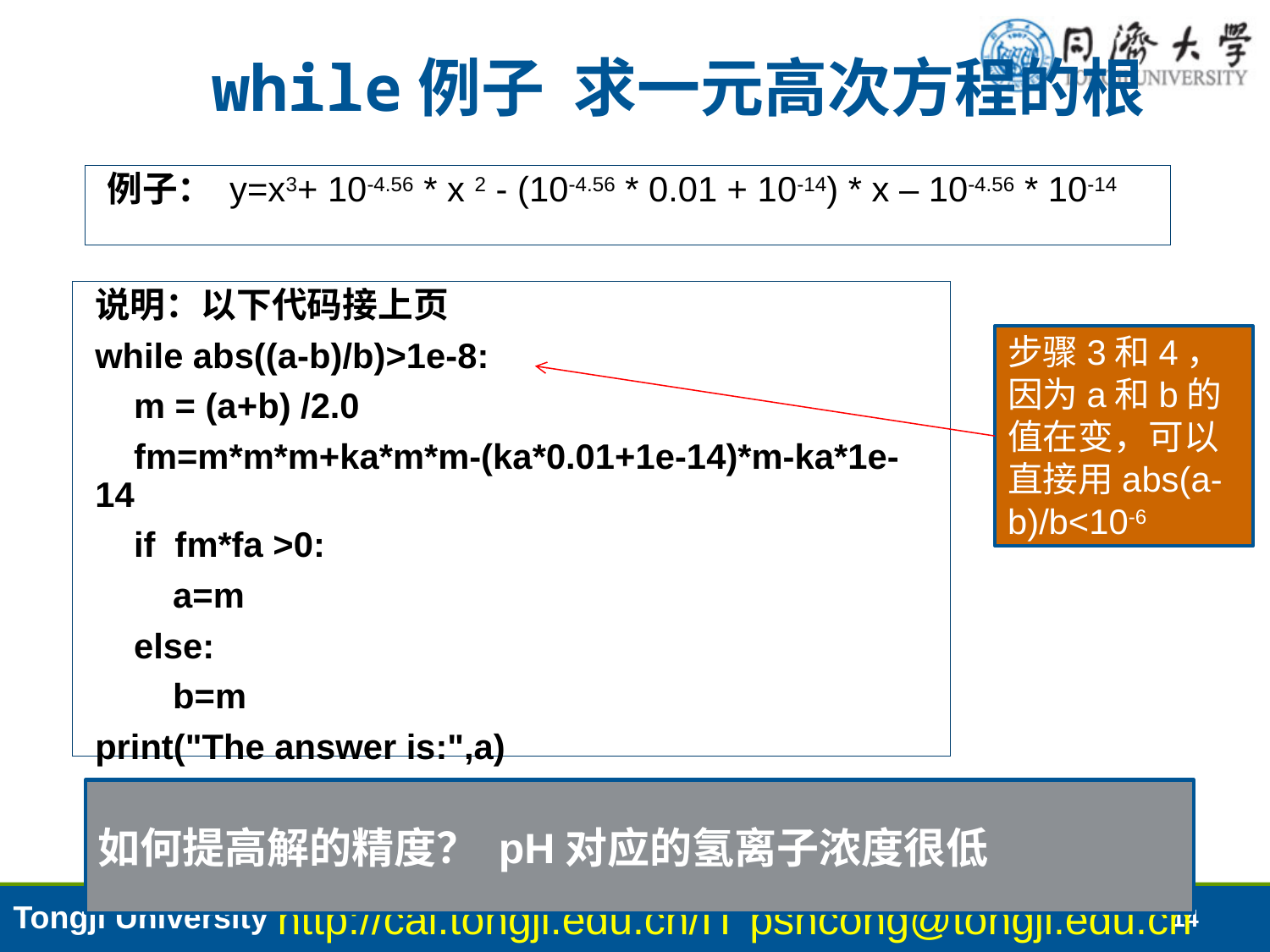

while例子  求一元高次方程的根
例子： y=x3+ 10-4.56 * x 2 - (10-4.56 * 0.01 + 10-14) * x – 10-4.56 * 10-14
说明：以下代码接上页
while abs((a-b)/b)>1e-8:
    m = (a+b) /2.0
    fm=m*m*m+ka*m*m-(ka*0.01+1e-14)*m-ka*1e-14
    if  fm*fa >0:
        a=m
    else:
        b=m
print("The answer is:",a)
步骤3和4，因为a和b的值在变，可以直接用abs(a-b)/b<10-6
如何提高解的精度？ pH对应的氢离子浓度很低